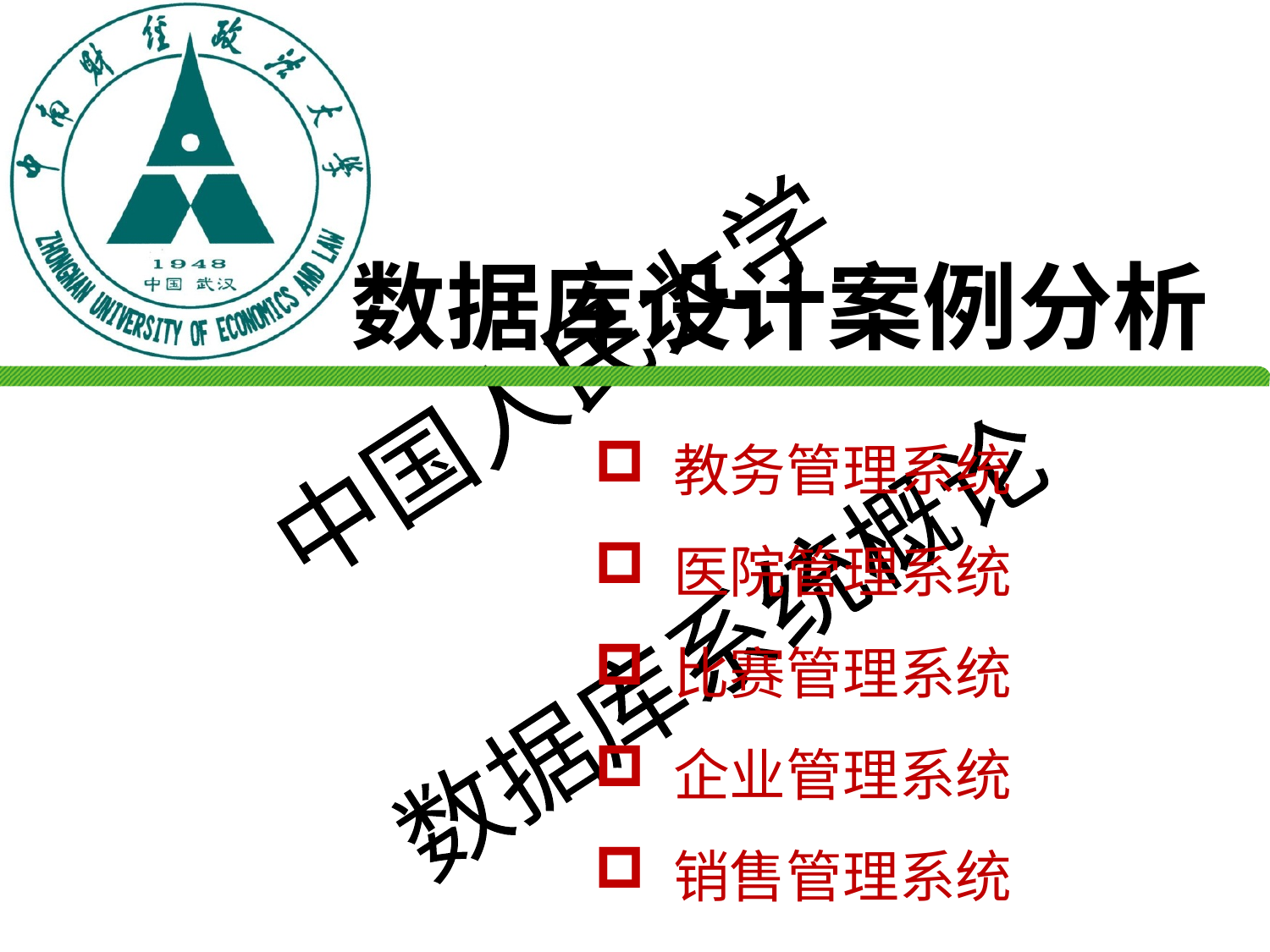

数据库设计案例分析
 教务管理系统
 医院管理系统
 比赛管理系统
 企业管理系统
 销售管理系统